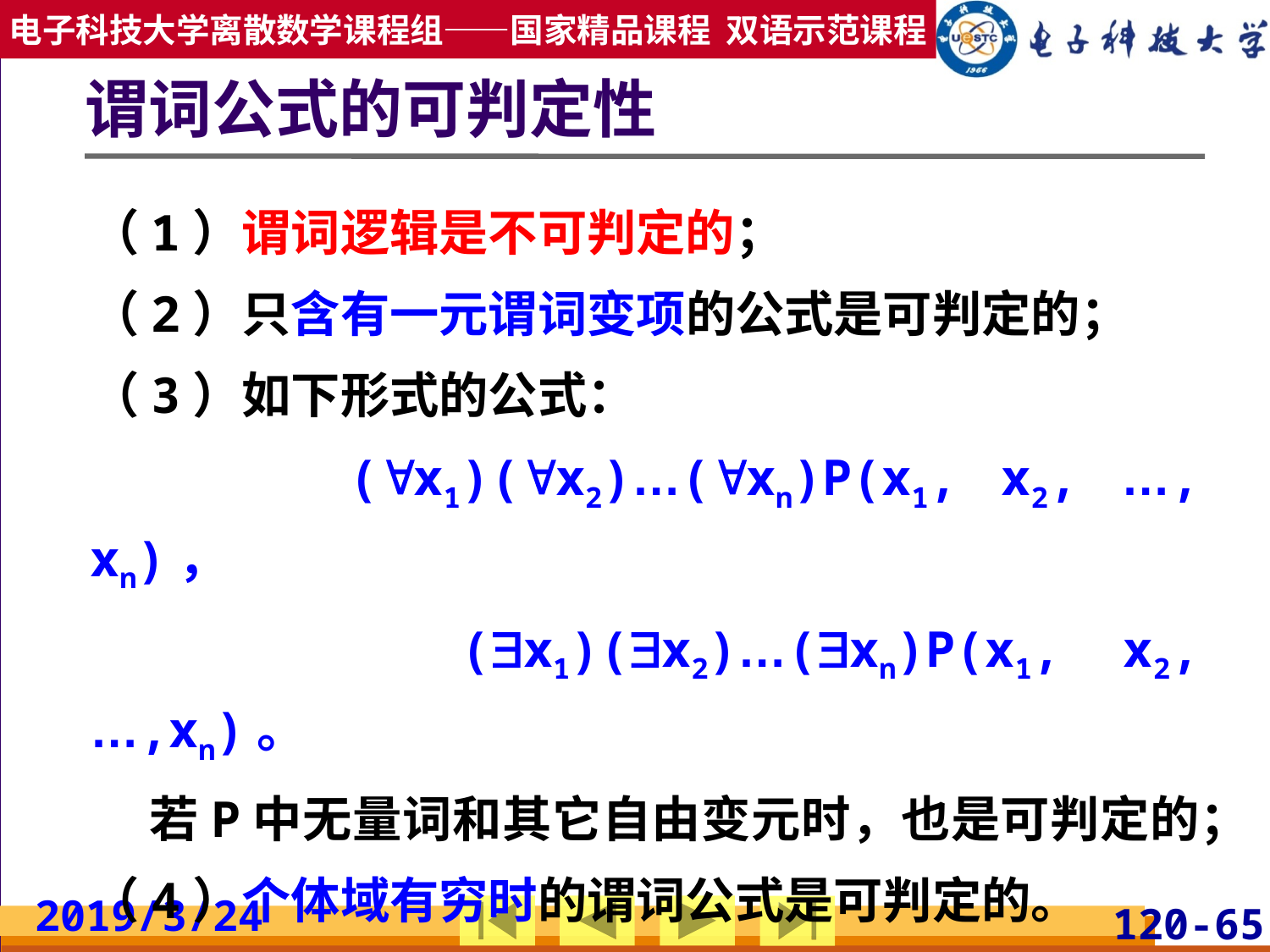

# 谓词公式的可判定性
（1）谓词逻辑是不可判定的；
（2）只含有一元谓词变项的公式是可判定的；
（3）如下形式的公式：
      (∀x1)(∀x2)…(∀xn)P(x1, x2, …, xn)，
      (∃x1)(∃x2)…(∃xn)P(x1, x2, …,xn)。
    若P中无量词和其它自由变元时，也是可判定的；
（4）个体域有穷时的谓词公式是可判定的。
2019/3/24